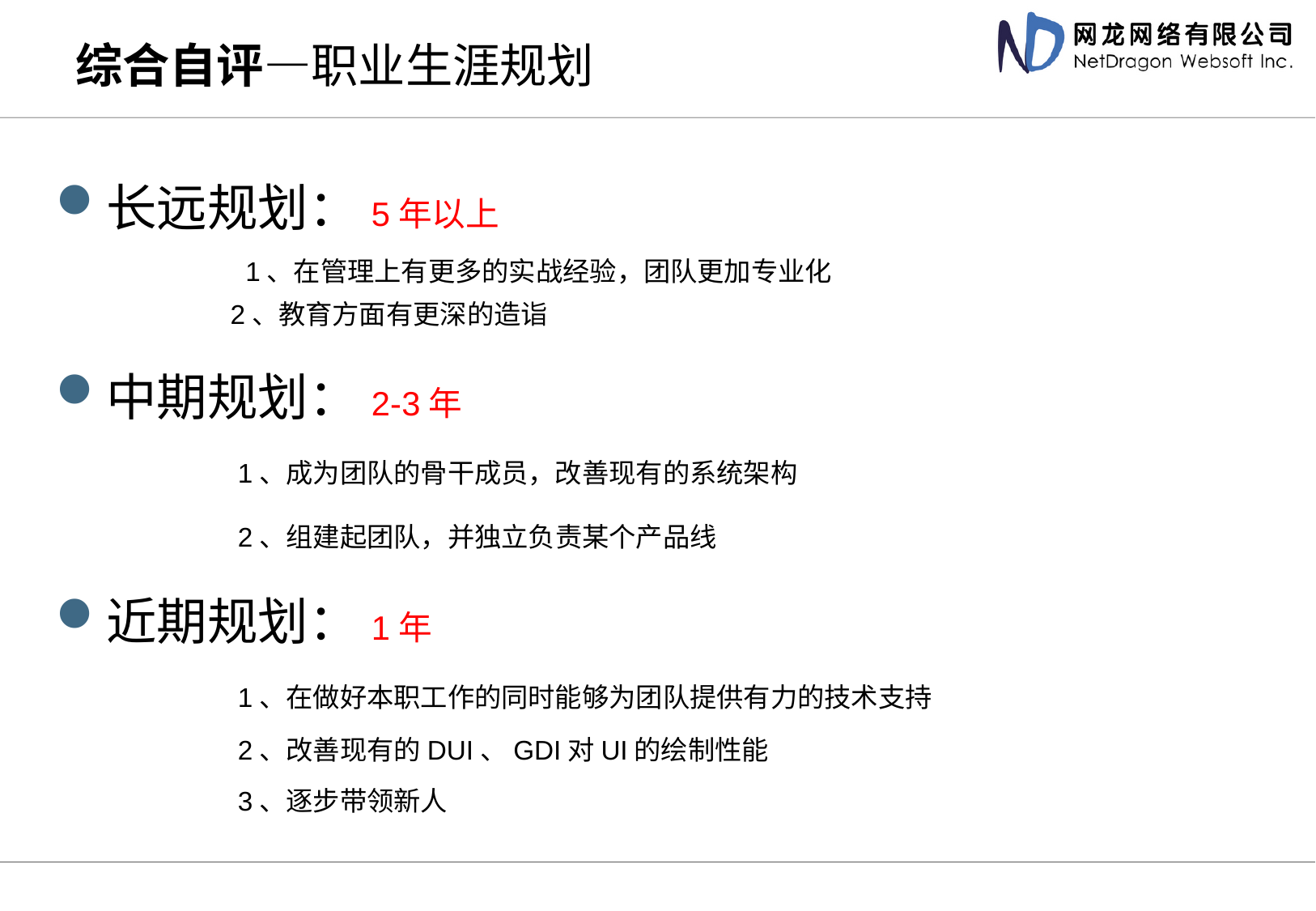

综合自评—职业生涯规划
长远规划：5年以上
		 1、在管理上有更多的实战经验，团队更加专业化
		 2、教育方面有更深的造诣
中期规划：2-3年
		1、成为团队的骨干成员，改善现有的系统架构
		2、组建起团队，并独立负责某个产品线
近期规划：1年
		1、在做好本职工作的同时能够为团队提供有力的技术支持
		2、改善现有的DUI、GDI对UI的绘制性能
		3、逐步带领新人